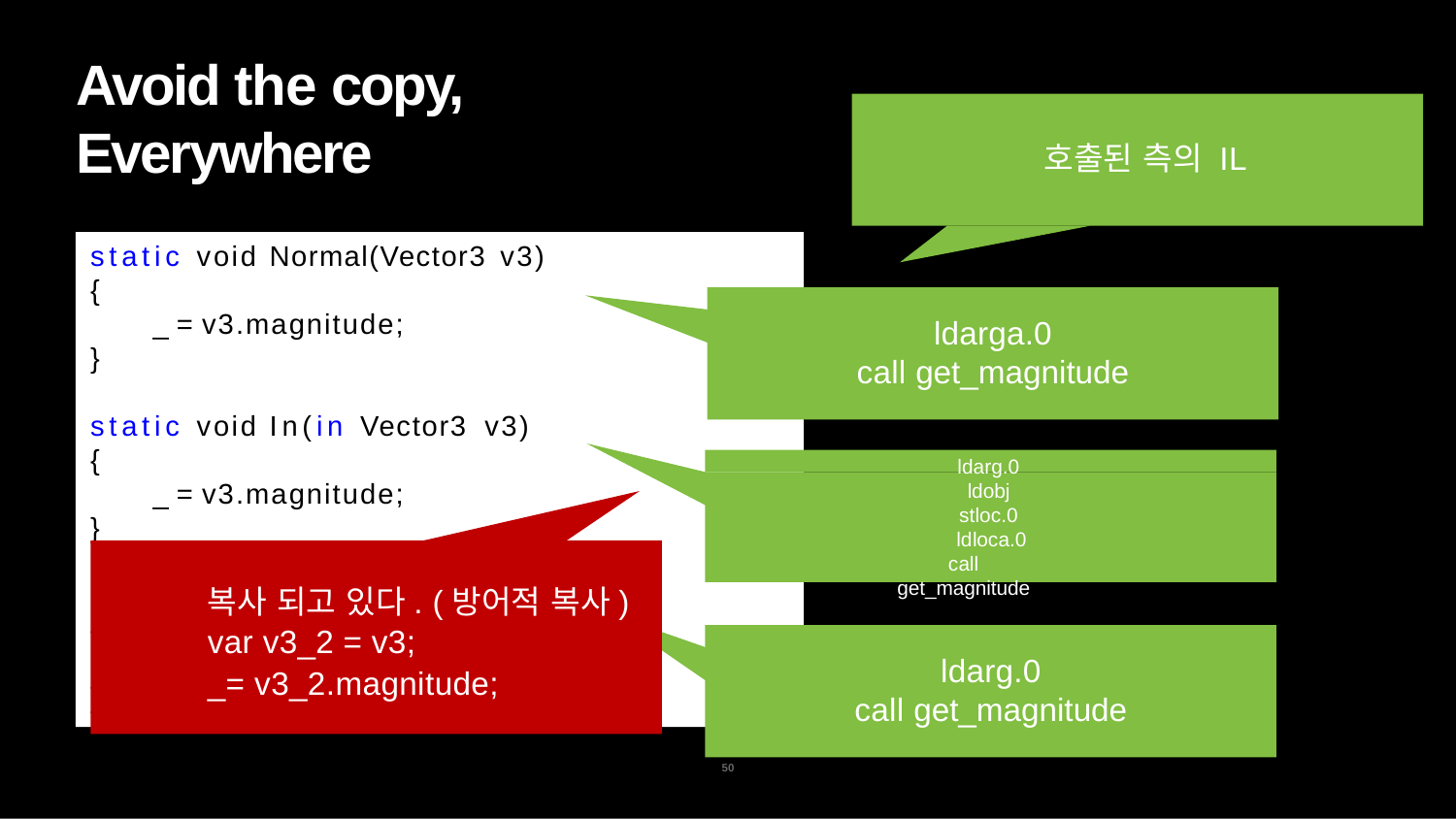

# Avoid the copy, Everywhere

호출된 측의 IL

static void Normal(Vector3 v3)
{
_ = v3.magnitude;
}

ldarga.0
call get_magnitude
static void In(in Vector3 v3)
{
_ = v3.magnitude;
}

ldarg.0  ldobj  stloc.0  ldloca.0
call get_magnitude

복사 되고 있다. (방어적 복사)
var v3_2 = v3;
_= v3_2.magnitude;
{

ldarg.0
call get_magnitude
}
50